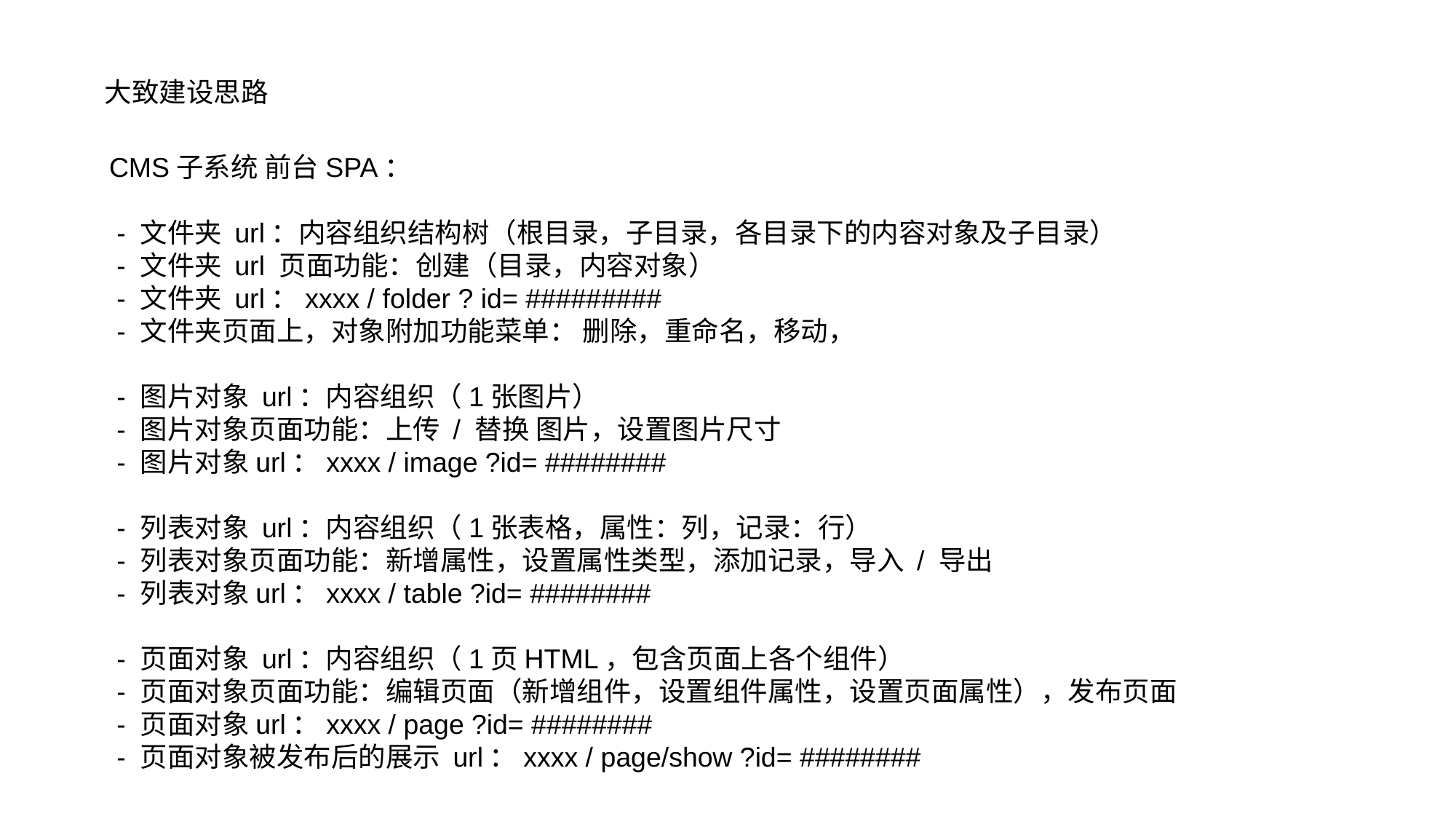

大致建设思路
CMS子系统 前台SPA：

 - 文件夹 url：内容组织结构树（根目录，子目录，各目录下的内容对象及子目录）
 - 文件夹 url 页面功能：创建（目录，内容对象）
 - 文件夹 url：xxxx / folder ? id= #########
 - 文件夹页面上，对象附加功能菜单： 删除，重命名，移动，

 - 图片对象 url：内容组织（1张图片）
 - 图片对象页面功能：上传 / 替换 图片，设置图片尺寸
 - 图片对象url：xxxx / image ?id= ########

 - 列表对象 url：内容组织（1张表格，属性：列，记录：行）
 - 列表对象页面功能：新增属性，设置属性类型，添加记录，导入 / 导出
 - 列表对象url：xxxx / table ?id= ########

 - 页面对象 url：内容组织（1页HTML，包含页面上各个组件）
 - 页面对象页面功能：编辑页面（新增组件，设置组件属性，设置页面属性），发布页面
 - 页面对象url：xxxx / page ?id= ########
 - 页面对象被发布后的展示 url：xxxx / page/show ?id= ########